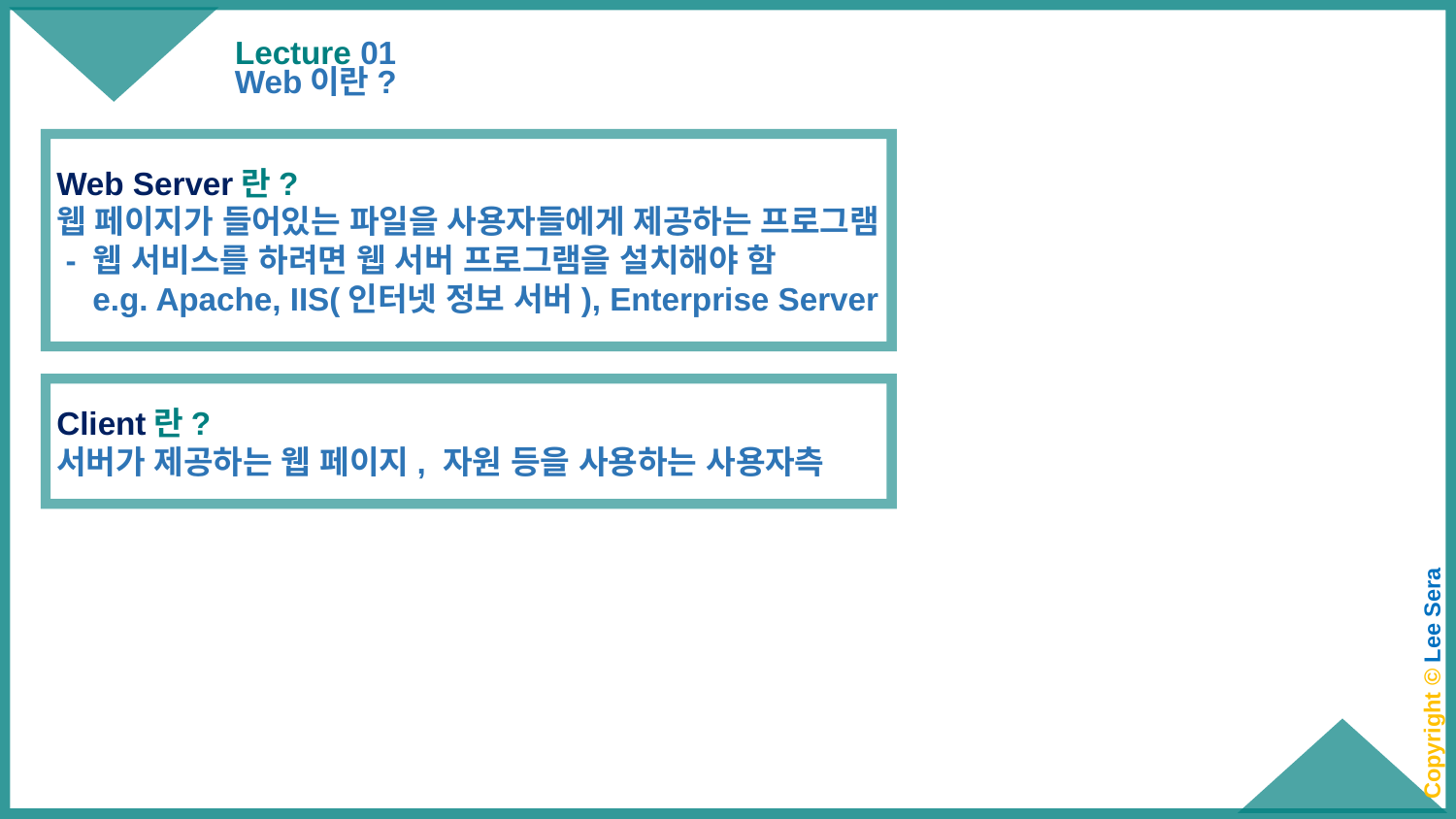

# Lecture 01
Web이란?
Web Server란?
웹 페이지가 들어있는 파일을 사용자들에게 제공하는 프로그램
 - 웹 서비스를 하려면 웹 서버 프로그램을 설치해야 함
    e.g. Apache, IIS(인터넷 정보 서버), Enterprise Server
Client란?
서버가 제공하는 웹 페이지, 자원 등을 사용하는 사용자측
Copyright © Lee Sera